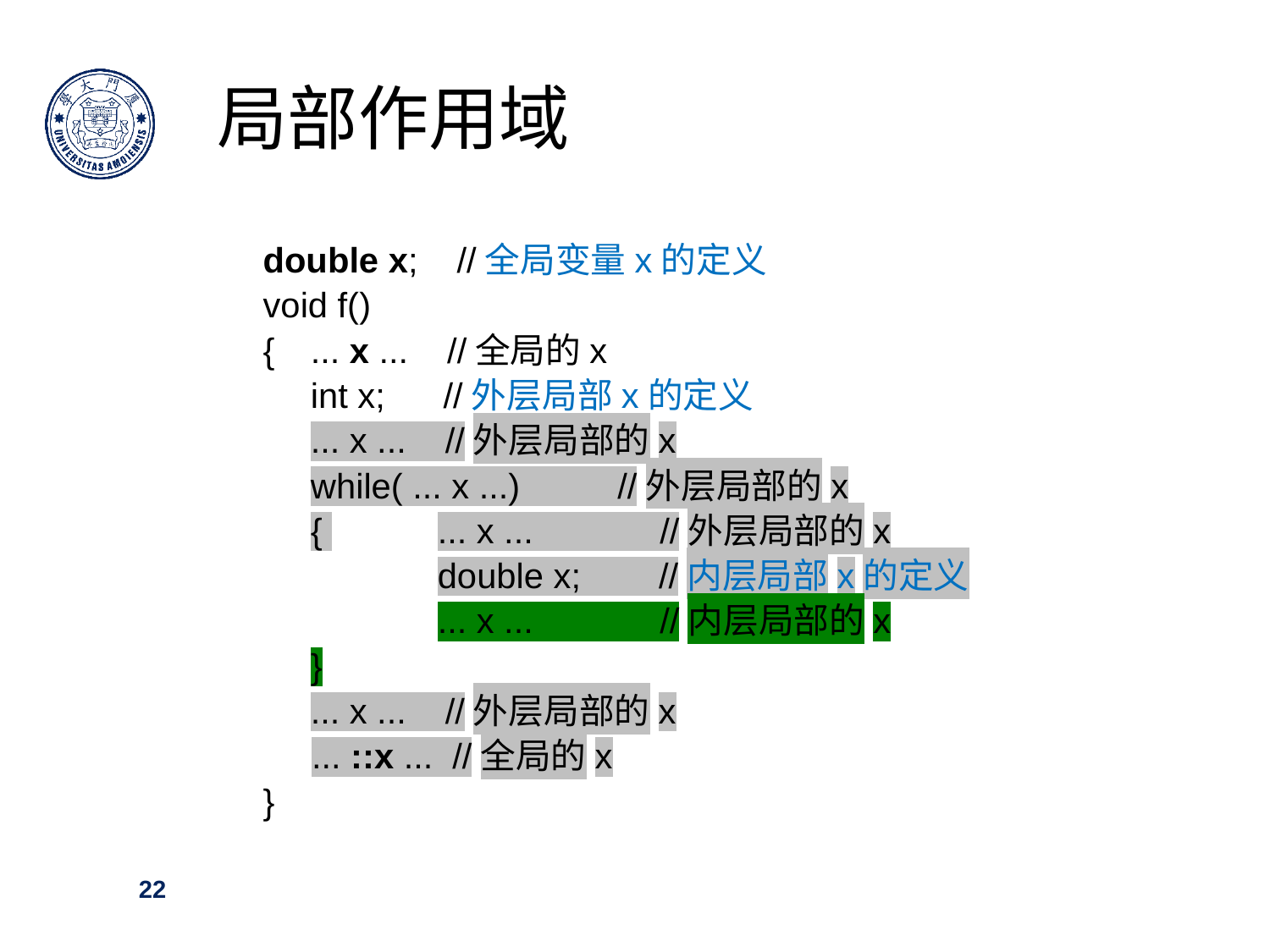

局部作用域
double x;    //全局变量x的定义
void f()
{	... x ...    //全局的x
	int x;      //外层局部x的定义
	... x ...    //外层局部的x
	while( ... x ...)          //外层局部的x
  	{ 	... x ...             //外层局部的x
		double x;        //内层局部x的定义
		... x ...             //内层局部的x
	}
	... x ...    //外层局部的x
     ... ::x ...  //全局的x
}
22